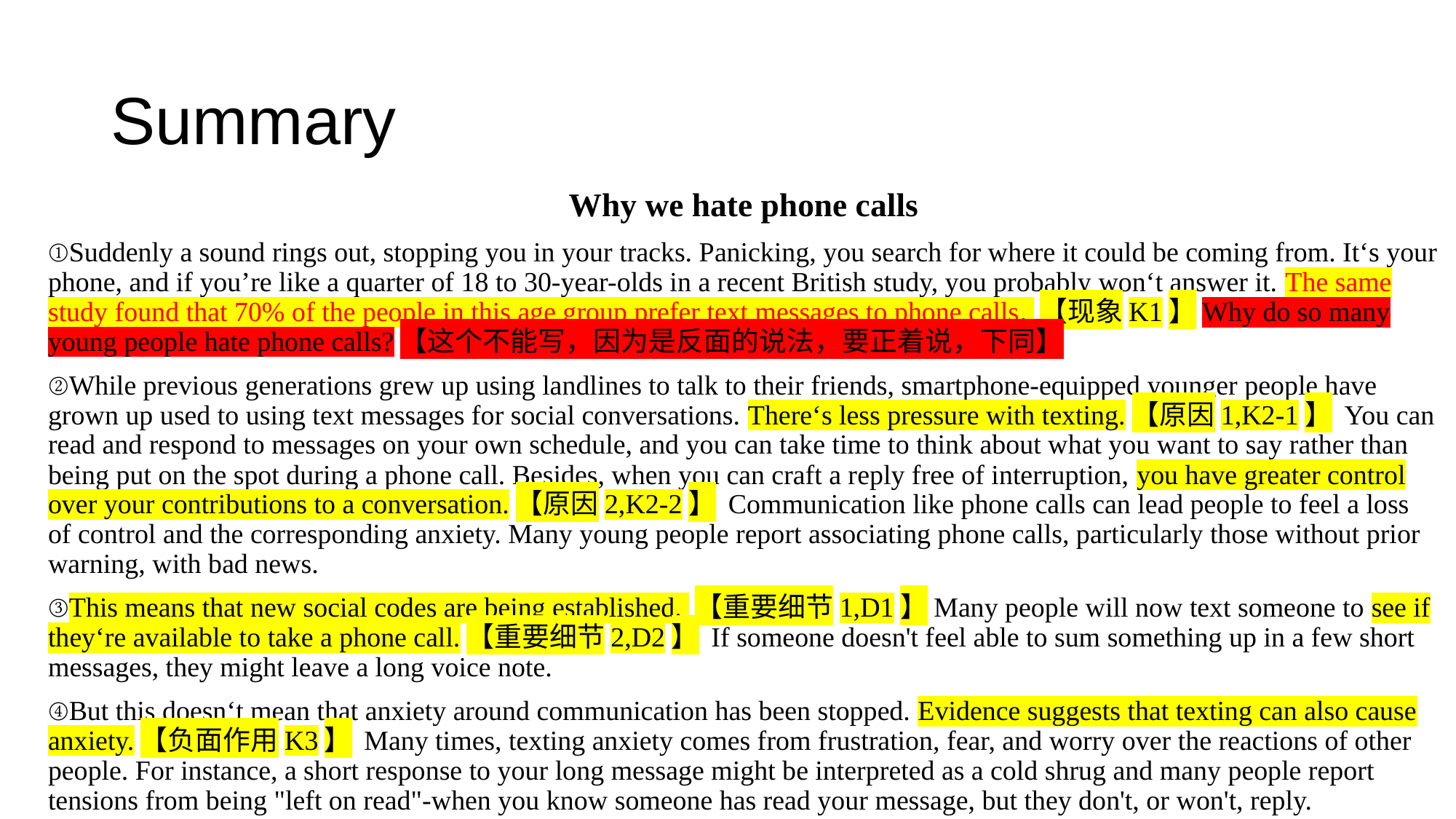

# Summary

Why we hate phone calls
①Suddenly a sound rings out, stopping you in your tracks. Panicking, you search for where it could be coming from. It‘s your phone, and if you’re like a quarter of 18 to 30-year-olds in a recent British study, you probably won‘t answer it. The same study found that 70% of the people in this age group prefer text messages to phone calls. 【现象K1】Why do so many young people hate phone calls?【这个不能写，因为是反面的说法，要正着说，下同】
②While previous generations grew up using landlines to talk to their friends, smartphone-equipped younger people have grown up used to using text messages for social conversations. There‘s less pressure with texting.【原因1,K2-1】 You can read and respond to messages on your own schedule, and you can take time to think about what you want to say rather than being put on the spot during a phone call. Besides, when you can craft a reply free of interruption, you have greater control over your contributions to a conversation.【原因2,K2-2】 Communication like phone calls can lead people to feel a loss of control and the corresponding anxiety. Many young people report associating phone calls, particularly those without prior warning, with bad news.
③This means that new social codes are being established. 【重要细节1,D1】Many people will now text someone to see if they‘re available to take a phone call.【重要细节2,D2】 If someone doesn't feel able to sum something up in a few short messages, they might leave a long voice note.
④But this doesn‘t mean that anxiety around communication has been stopped. Evidence suggests that texting can also cause anxiety.【负面作用K3】 Many times, texting anxiety comes from frustration, fear, and worry over the reactions of other people. For instance, a short response to your long message might be interpreted as a cold shrug and many people report tensions from being "left on read"-when you know someone has read your message, but they don't, or won't, reply.